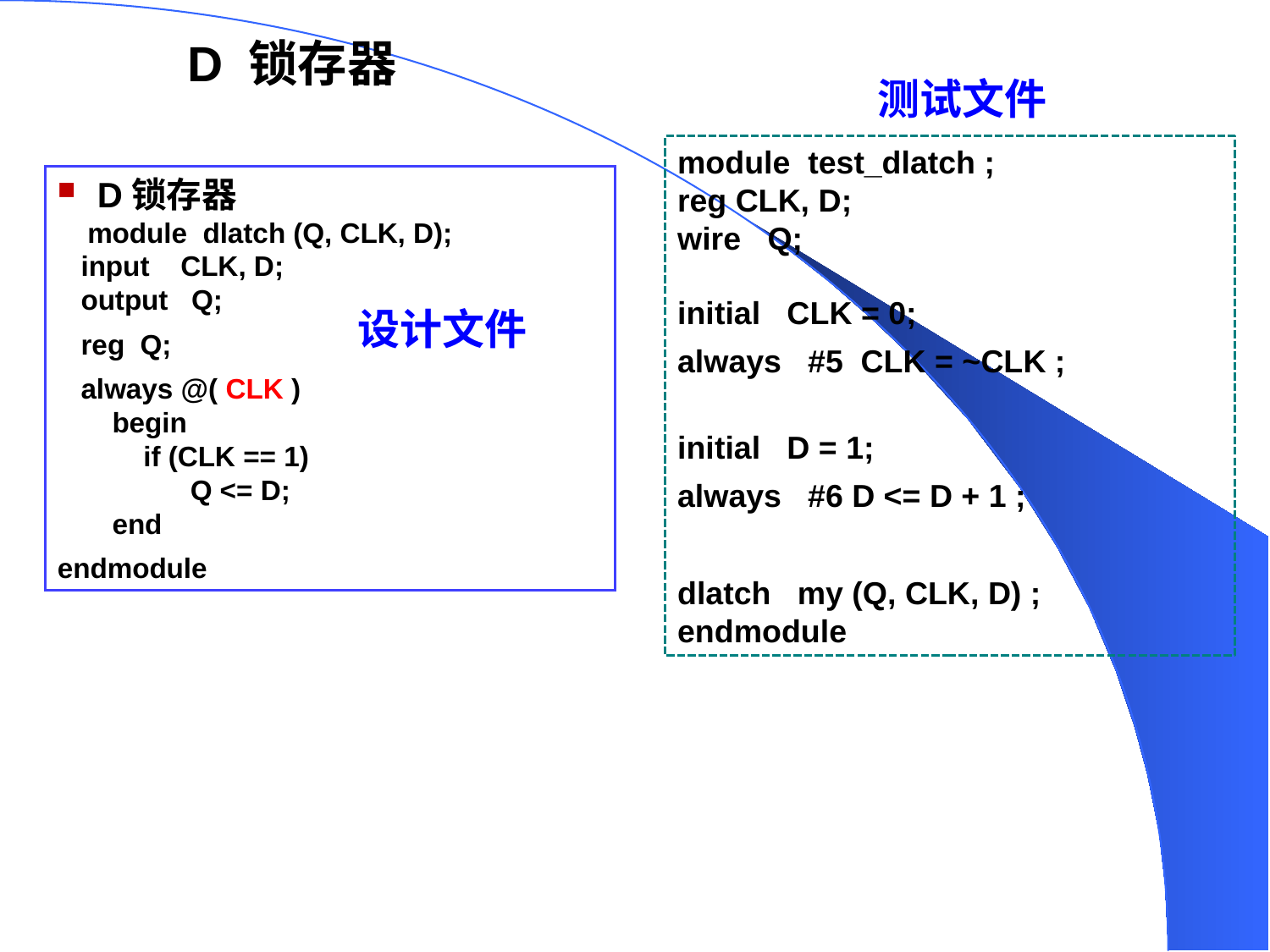

D 锁存器
测试文件
module  test_dlatch ;
reg CLK, D;
wire   Q;

initial   CLK = 0;
always   #5  CLK = ~CLK ;

initial   D = 1;
always   #6 D <= D + 1 ;

dlatch   my (Q, CLK, D) ;
endmodule
 D锁存器
module  dlatch (Q, CLK, D);
   input    CLK, D;
   output   Q;
   reg  Q;
   always @( CLK )
       begin
           if (CLK == 1)
                 Q <= D;
       end
endmodule
设计文件